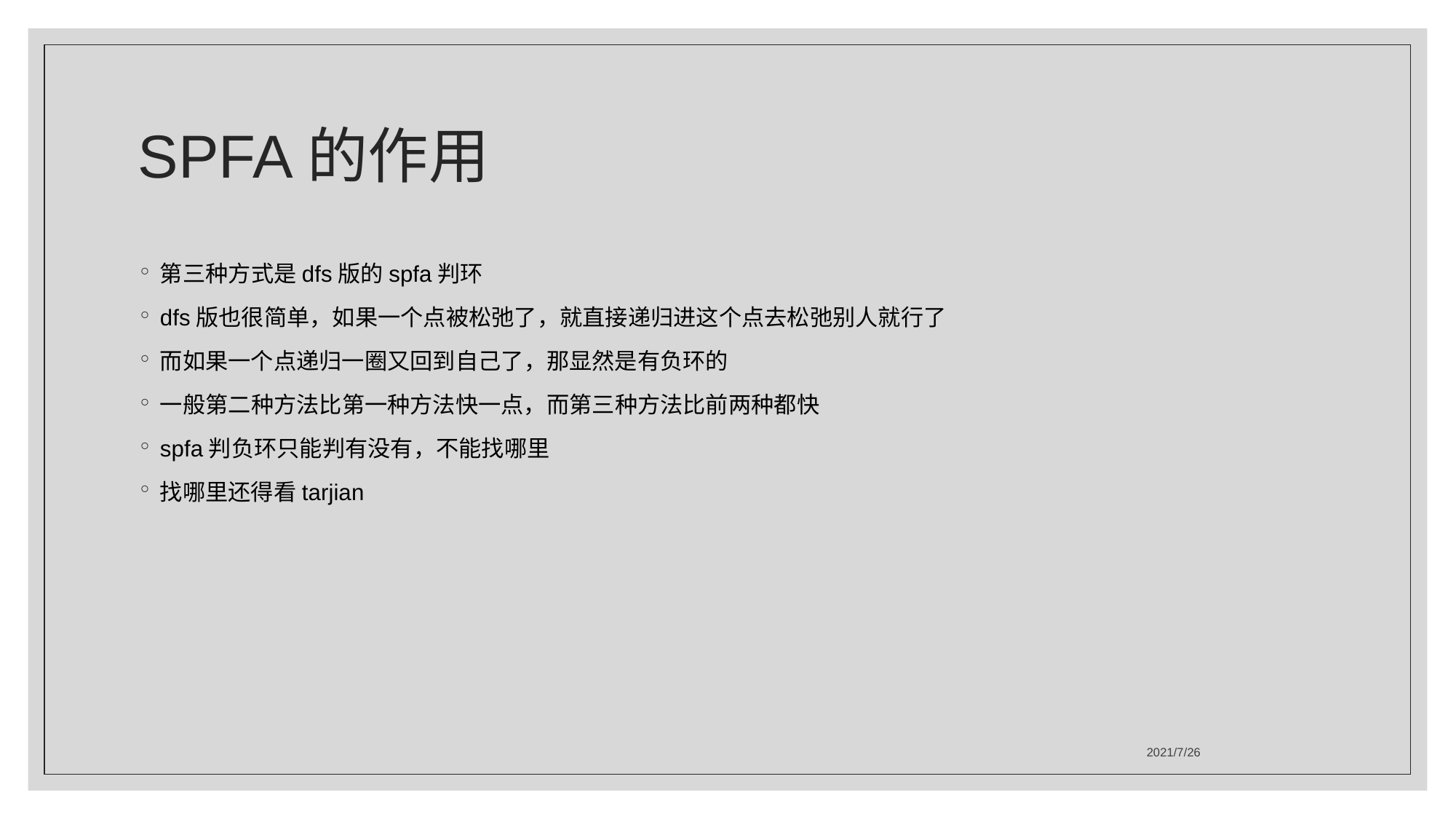

# SPFA的作用
第三种方式是dfs版的spfa判环
dfs版也很简单，如果一个点被松弛了，就直接递归进这个点去松弛别人就行了
而如果一个点递归一圈又回到自己了，那显然是有负环的
一般第二种方法比第一种方法快一点，而第三种方法比前两种都快
spfa判负环只能判有没有，不能找哪里
找哪里还得看tarjian
2021/7/26